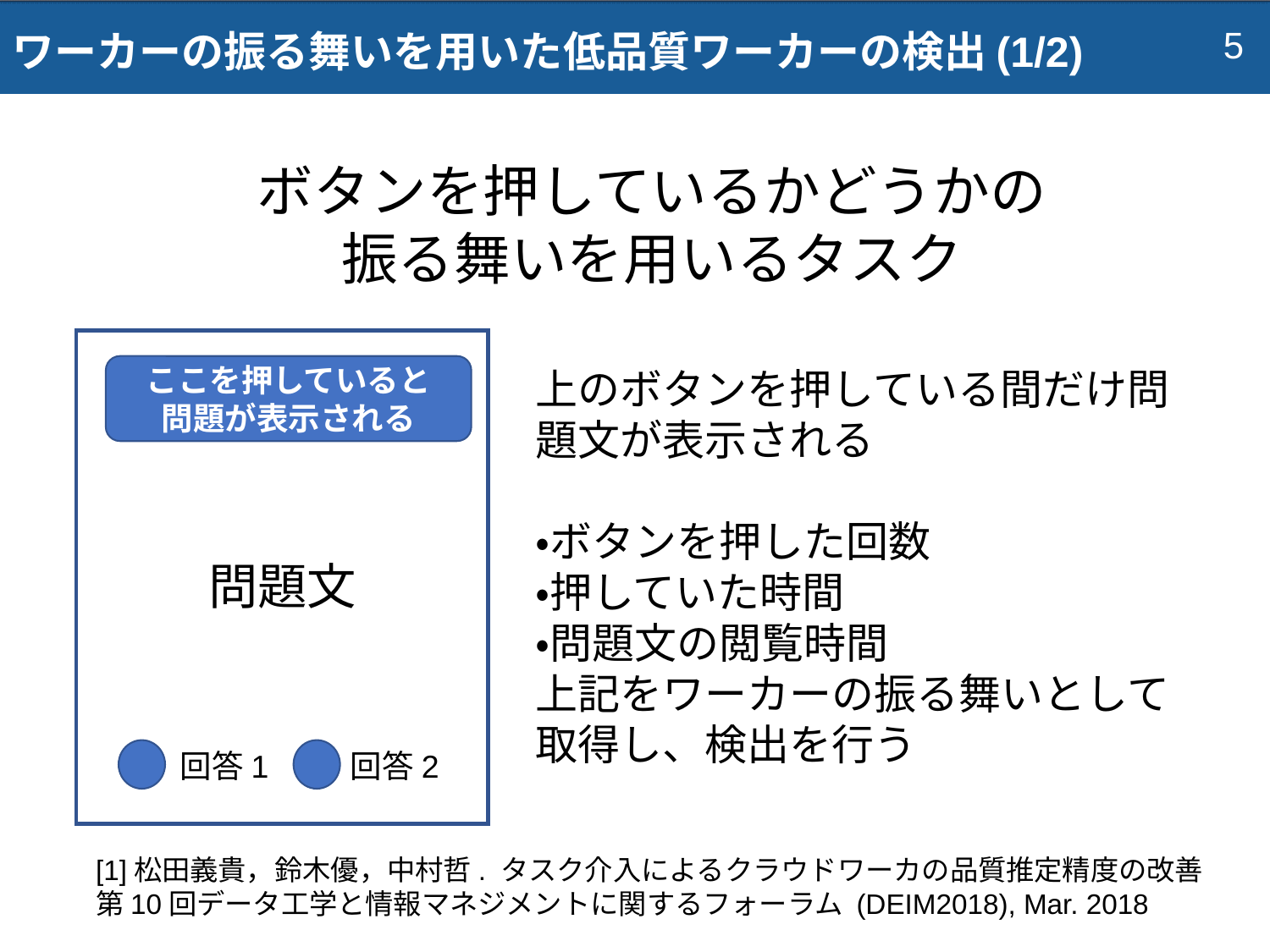

ワーカーの振る舞いを用いた低品質ワーカーの検出(1/2)
5
ボタンを押しているかどうかの振る舞いを用いるタスク

ここを押していると
問題が表示される
問題文

回答1

回答2
上のボタンを押している間だけ問題文が表示される

・ボタンを押した回数
・押していた時間
・問題文の閲覧時間
上記をワーカーの振る舞いとして取得し、検出を行う
[1]松田義貴，鈴木優，中村哲. タスク介入によるクラウドワーカの品質推定精度の改善 第10回データ工学と情報マネジメントに関するフォーラム (DEIM2018), Mar. 2018